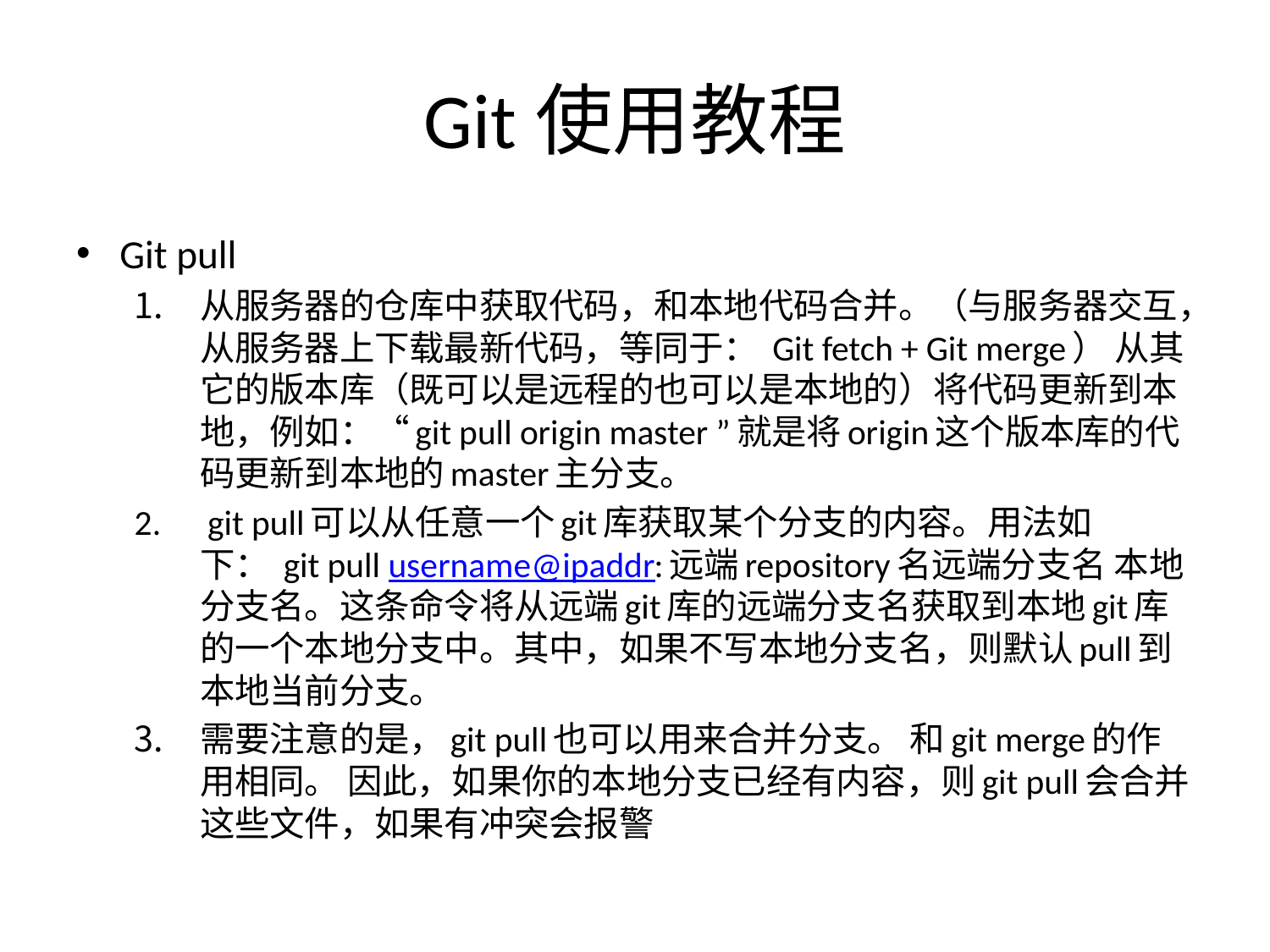

# Git使用教程
Git pull
从服务器的仓库中获取代码，和本地代码合并。（与服务器交互，从服务器上下载最新代码，等同于： Git fetch + Git merge） 从其它的版本库（既可以是远程的也可以是本地的）将代码更新到本地，例如：“git pull origin master ”就是将origin这个版本库的代码更新到本地的master主分支。
 git pull可以从任意一个git库获取某个分支的内容。用法如下： git pull username@ipaddr:远端repository名远端分支名 本地分支名。这条命令将从远端git库的远端分支名获取到本地git库的一个本地分支中。其中，如果不写本地分支名，则默认pull到本地当前分支。
需要注意的是，git pull也可以用来合并分支。 和git merge的作用相同。 因此，如果你的本地分支已经有内容，则git pull会合并这些文件，如果有冲突会报警